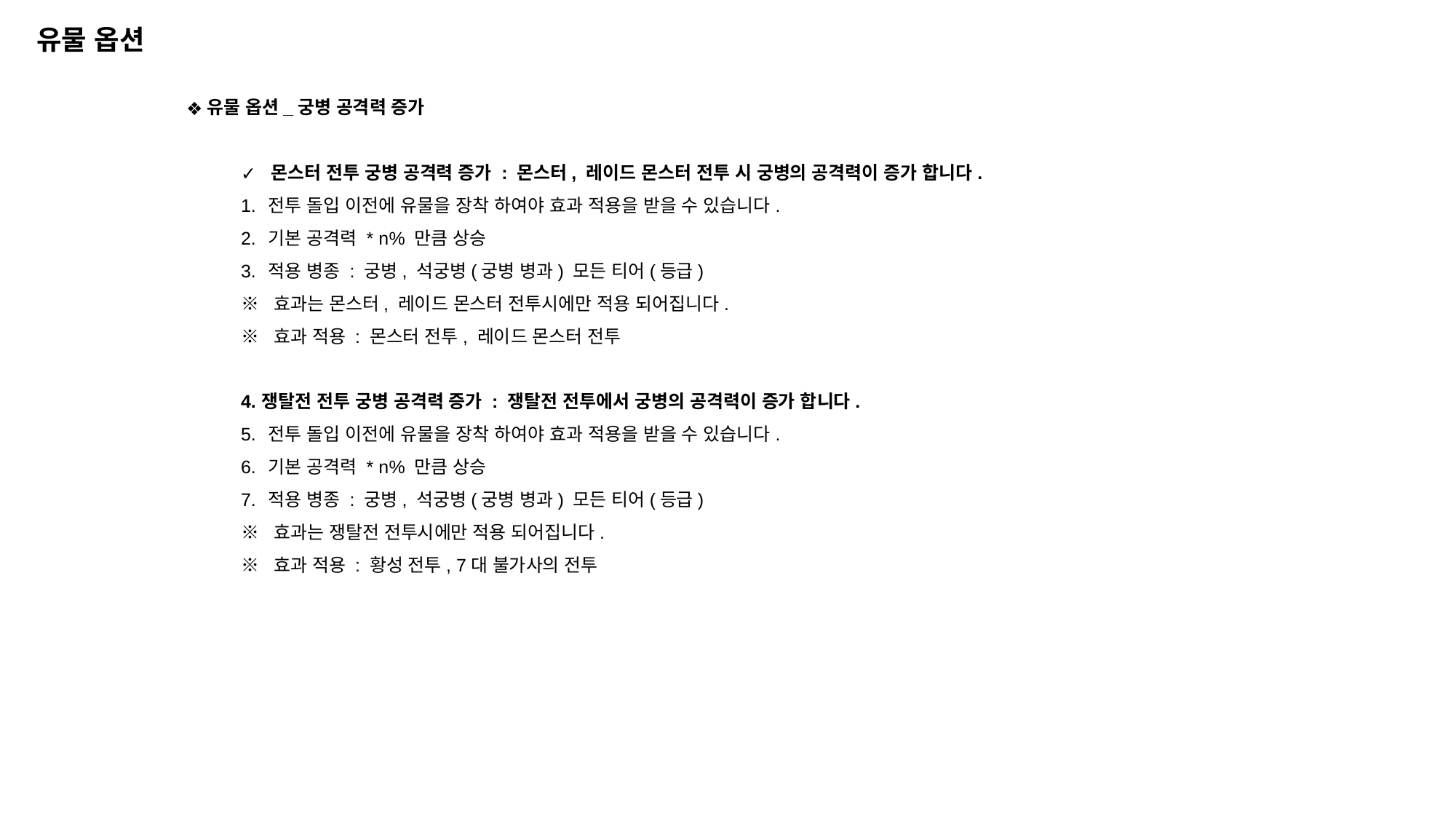

유물 옵션
유물 옵션_궁병 공격력 증가

 몬스터 전투 궁병 공격력 증가 : 몬스터, 레이드 몬스터 전투 시 궁병의 공격력이 증가 합니다.
전투 돌입 이전에 유물을 장착 하여야 효과 적용을 받을 수 있습니다.
기본 공격력 * n% 만큼 상승
적용 병종 : 궁병, 석궁병(궁병 병과) 모든 티어(등급)
※  효과는 몬스터, 레이드 몬스터 전투시에만 적용 되어집니다.
※  효과 적용 : 몬스터 전투, 레이드 몬스터 전투

쟁탈전 전투 궁병 공격력 증가 : 쟁탈전 전투에서 궁병의 공격력이 증가 합니다.
전투 돌입 이전에 유물을 장착 하여야 효과 적용을 받을 수 있습니다.
기본 공격력 * n% 만큼 상승
적용 병종 : 궁병, 석궁병(궁병 병과) 모든 티어(등급)
※  효과는 쟁탈전 전투시에만 적용 되어집니다.
※  효과 적용 : 황성 전투, 7대 불가사의 전투